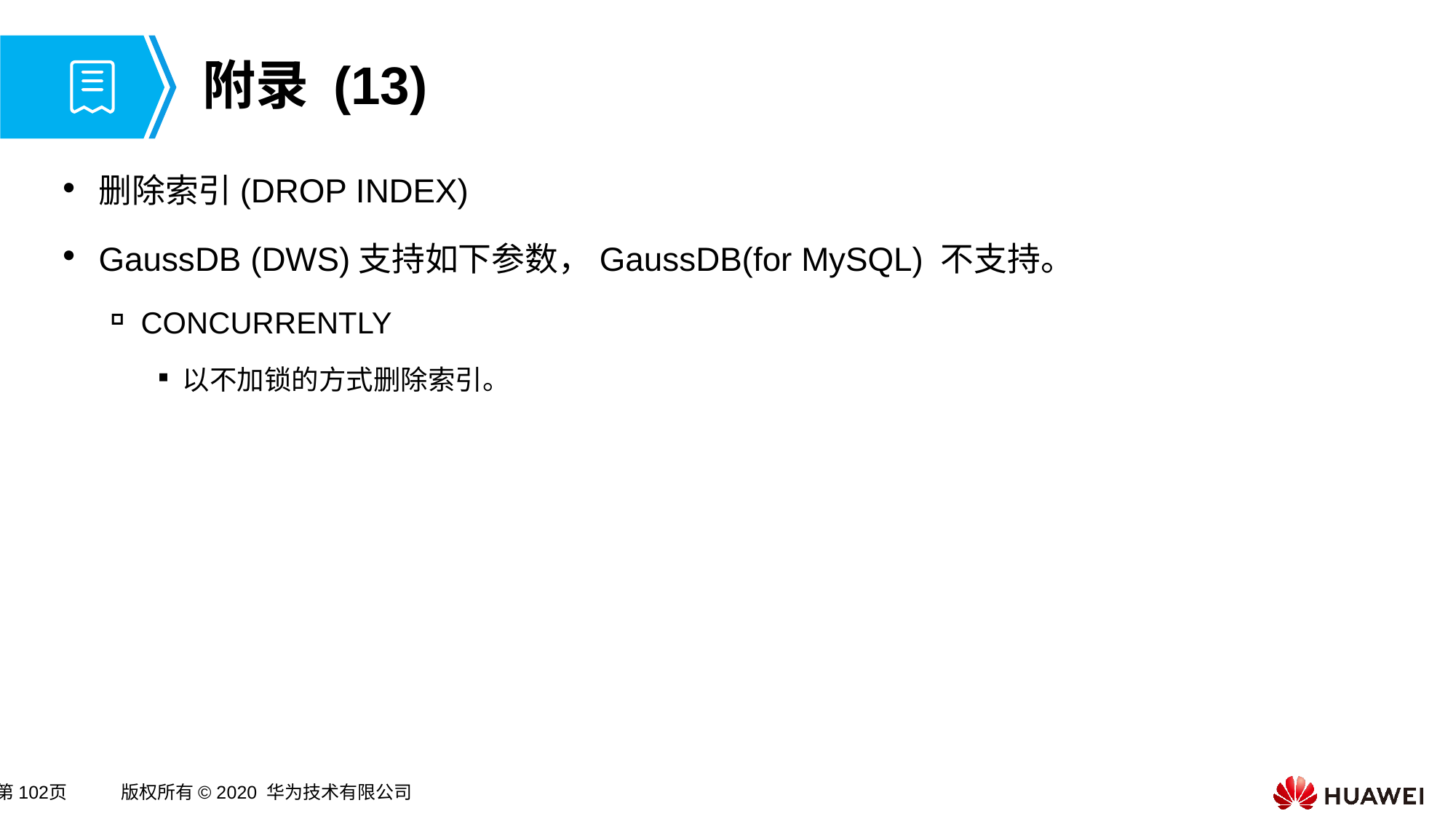

# 附录 (13)
删除索引(DROP INDEX)
GaussDB (DWS)支持如下参数，GaussDB(for MySQL) 不支持。
CONCURRENTLY
以不加锁的方式删除索引。